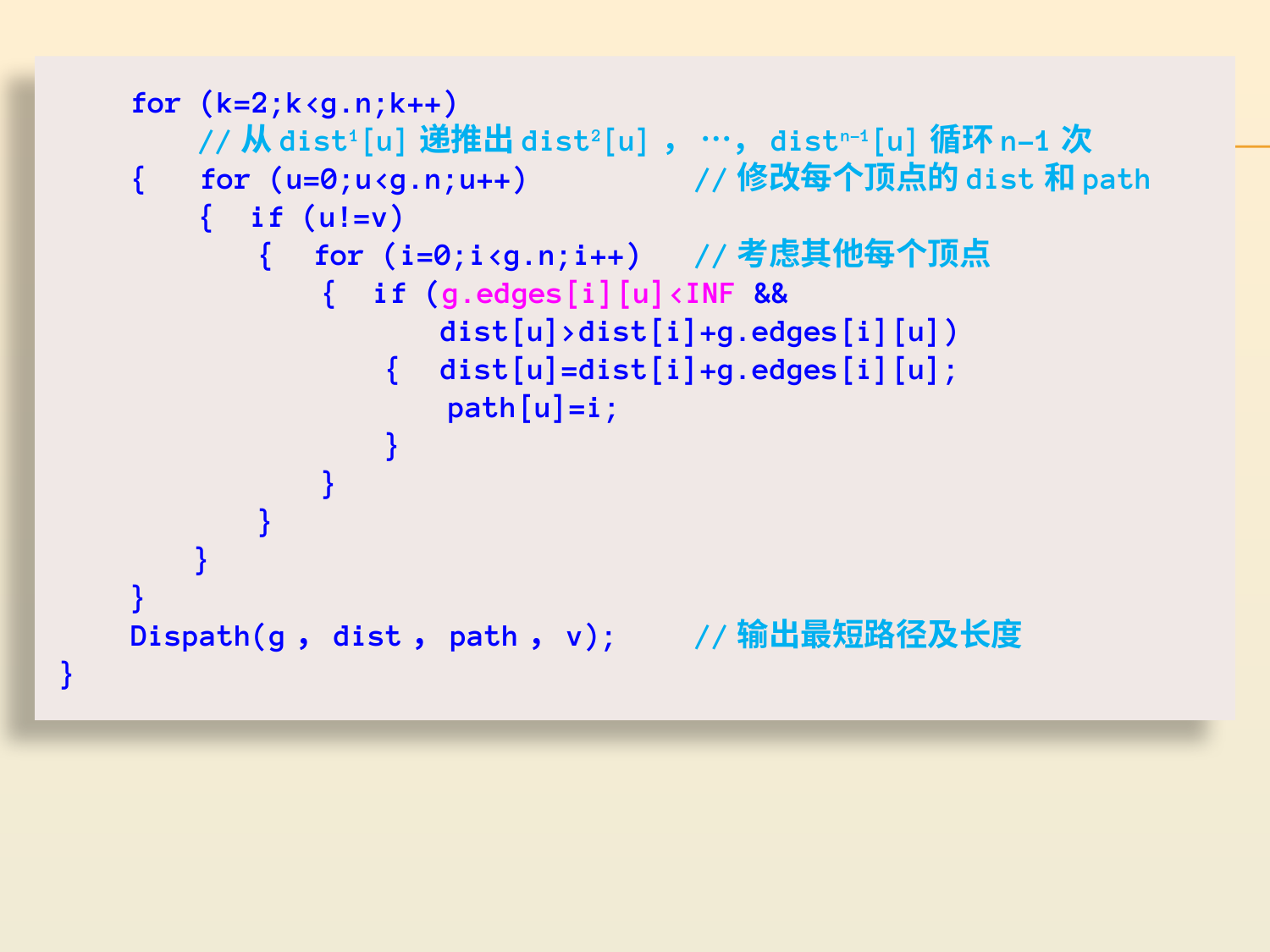

for (k=2;k<g.n;k++)
        //从dist1[u]递推出dist2[u]， …，distn-1[u]循环n-1次
　　{   for (u=0;u<g.n;u++)		//修改每个顶点的dist和path
        {  if (u!=v)
　　　　　　{	for (i=0;i<g.n;i++)	//考虑其他每个顶点
　　　　　　　　{  if (g.edges[i][u]<INF &&
			dist[u]>dist[i]+g.edges[i][u])
　　　　　　　　　　{	dist[u]=dist[i]+g.edges[i][u];
　　　　　　　　　　　　path[u]=i;
　　　　　　　　　　}
　　　　　　　　}
　　　　　　}
　　　　}
　　}
　　Dispath(g，dist，path，v);	//输出最短路径及长度
}